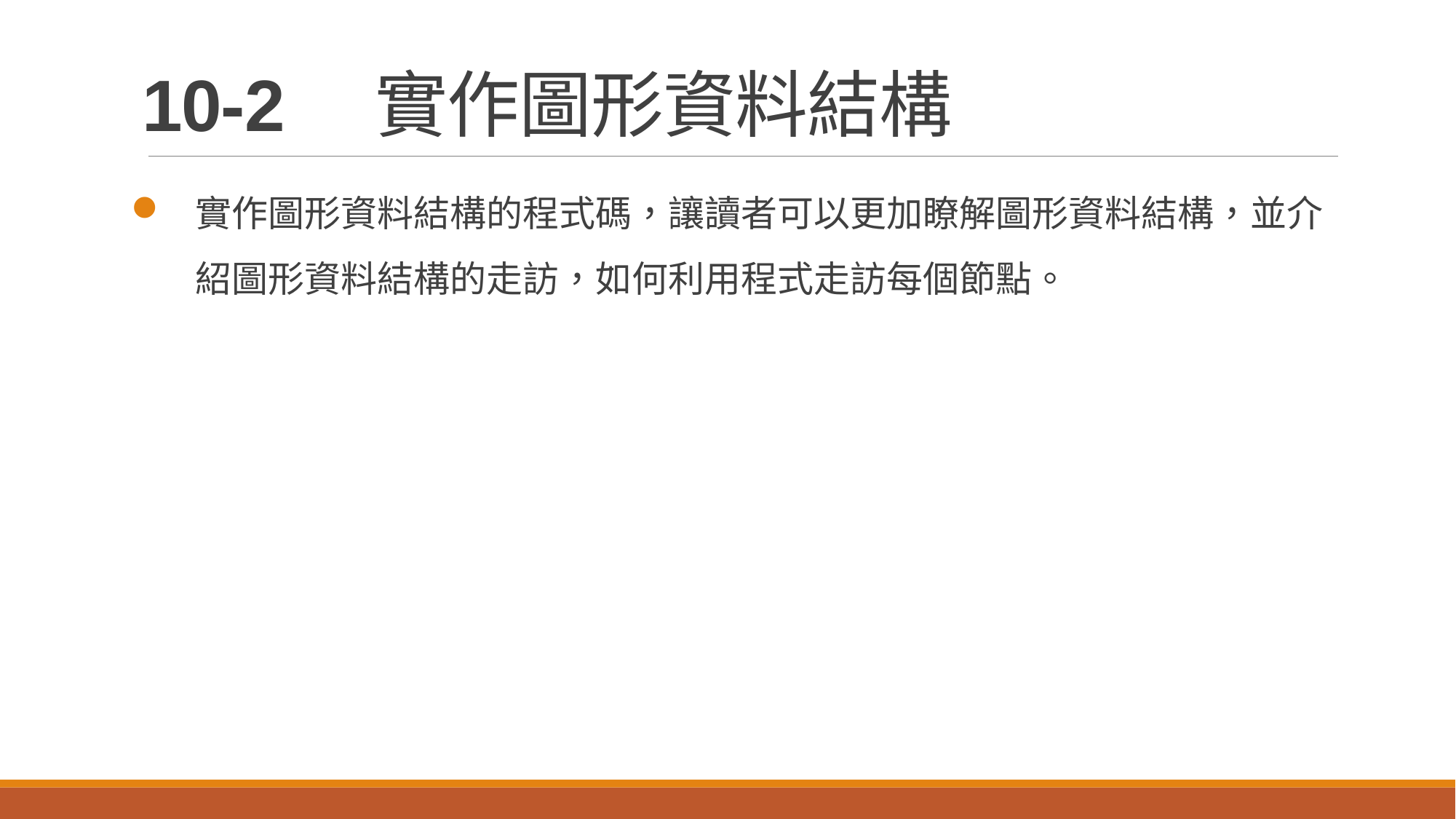

# 10-2　實作圖形資料結構
實作圖形資料結構的程式碼，讓讀者可以更加瞭解圖形資料結構，並介紹圖形資料結構的走訪，如何利用程式走訪每個節點。